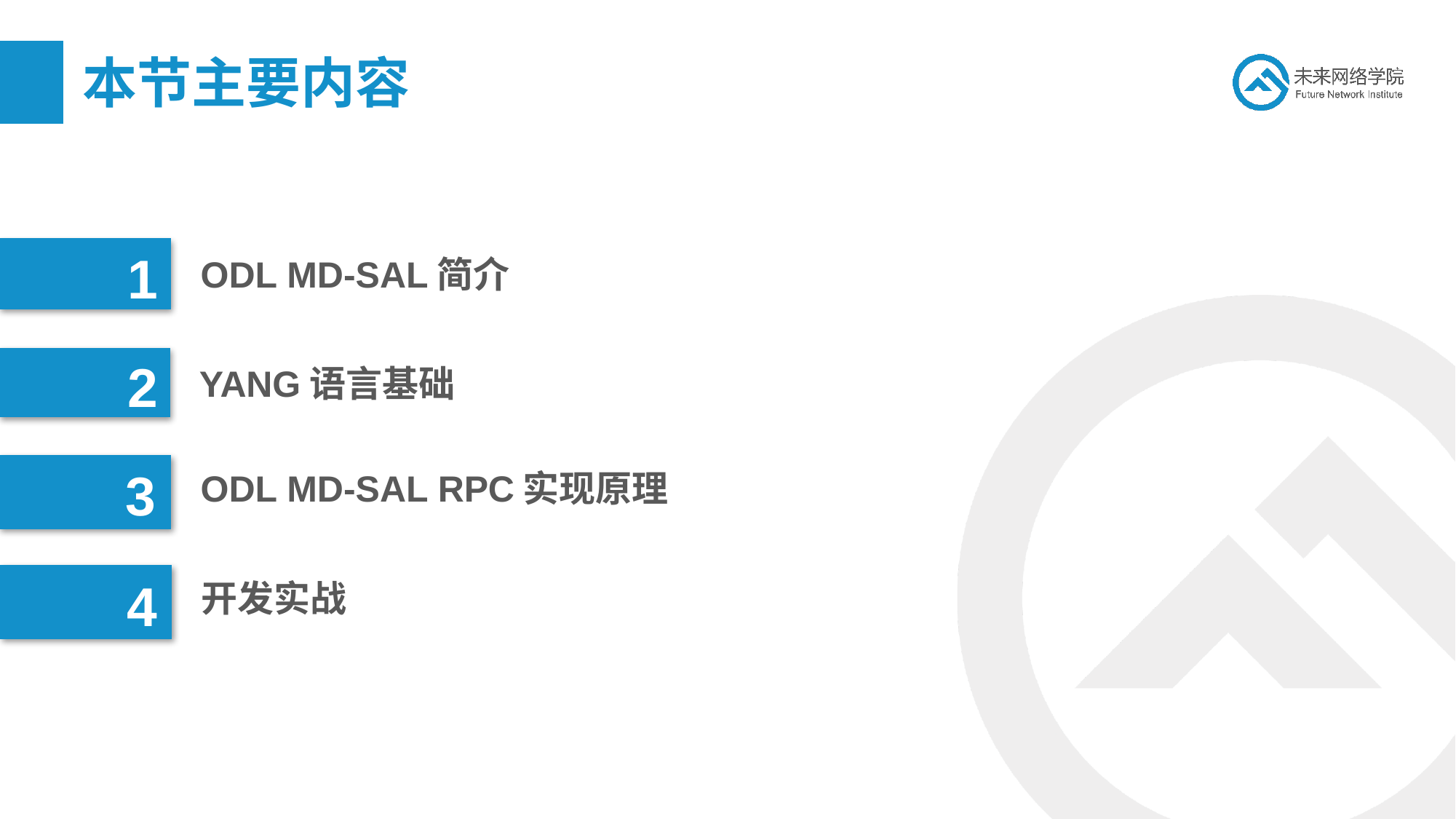

本节主要内容
1

ODL MD-SAL简介
2

YANG语言基础
3

ODL MD-SAL RPC实现原理
4

开发实战